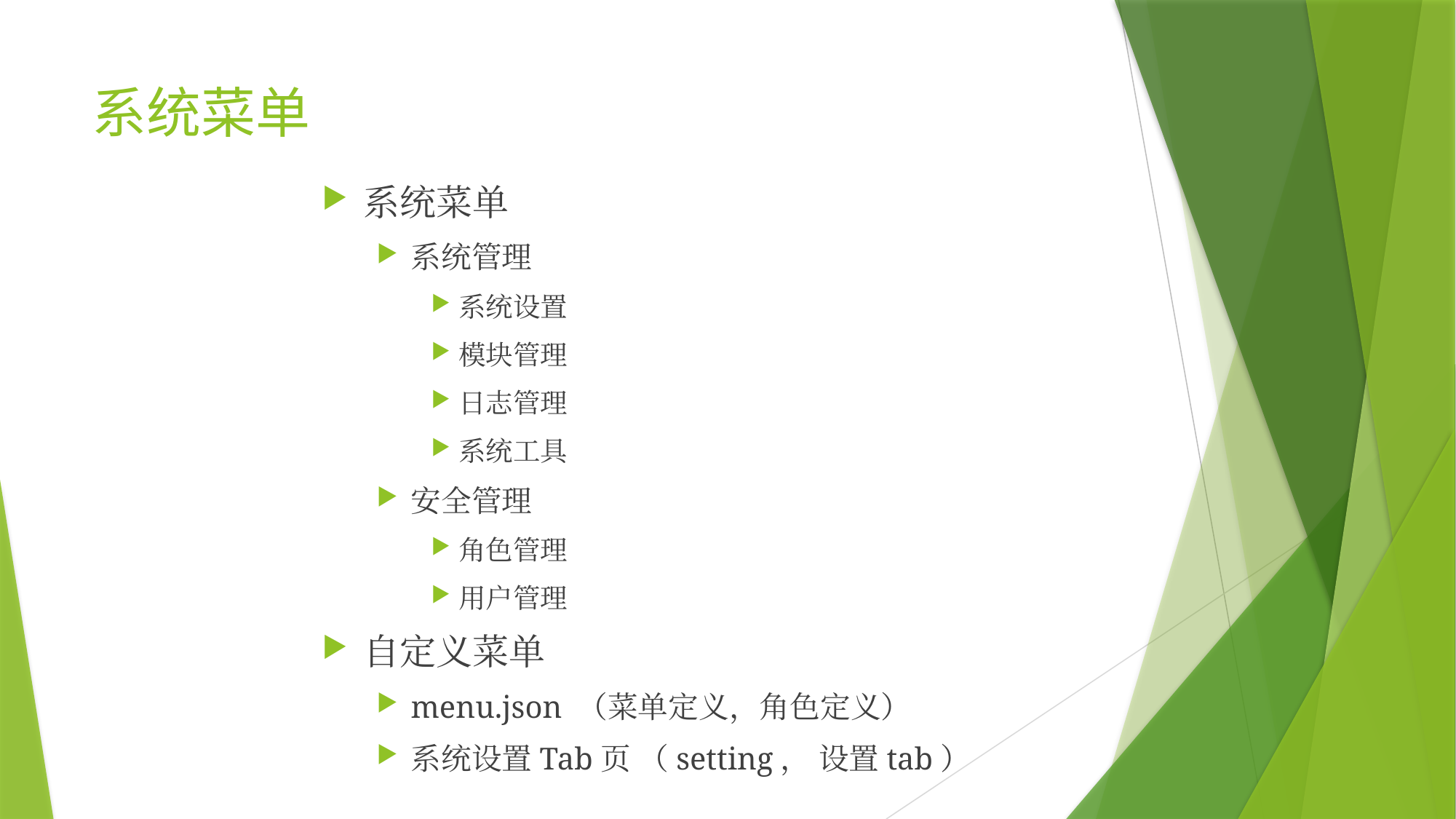

# 系统菜单
系统菜单
系统管理
系统设置
模块管理
日志管理
系统工具
安全管理
角色管理
用户管理
自定义菜单
menu.json （菜单定义，角色定义）
系统设置Tab页 （setting， 设置tab）